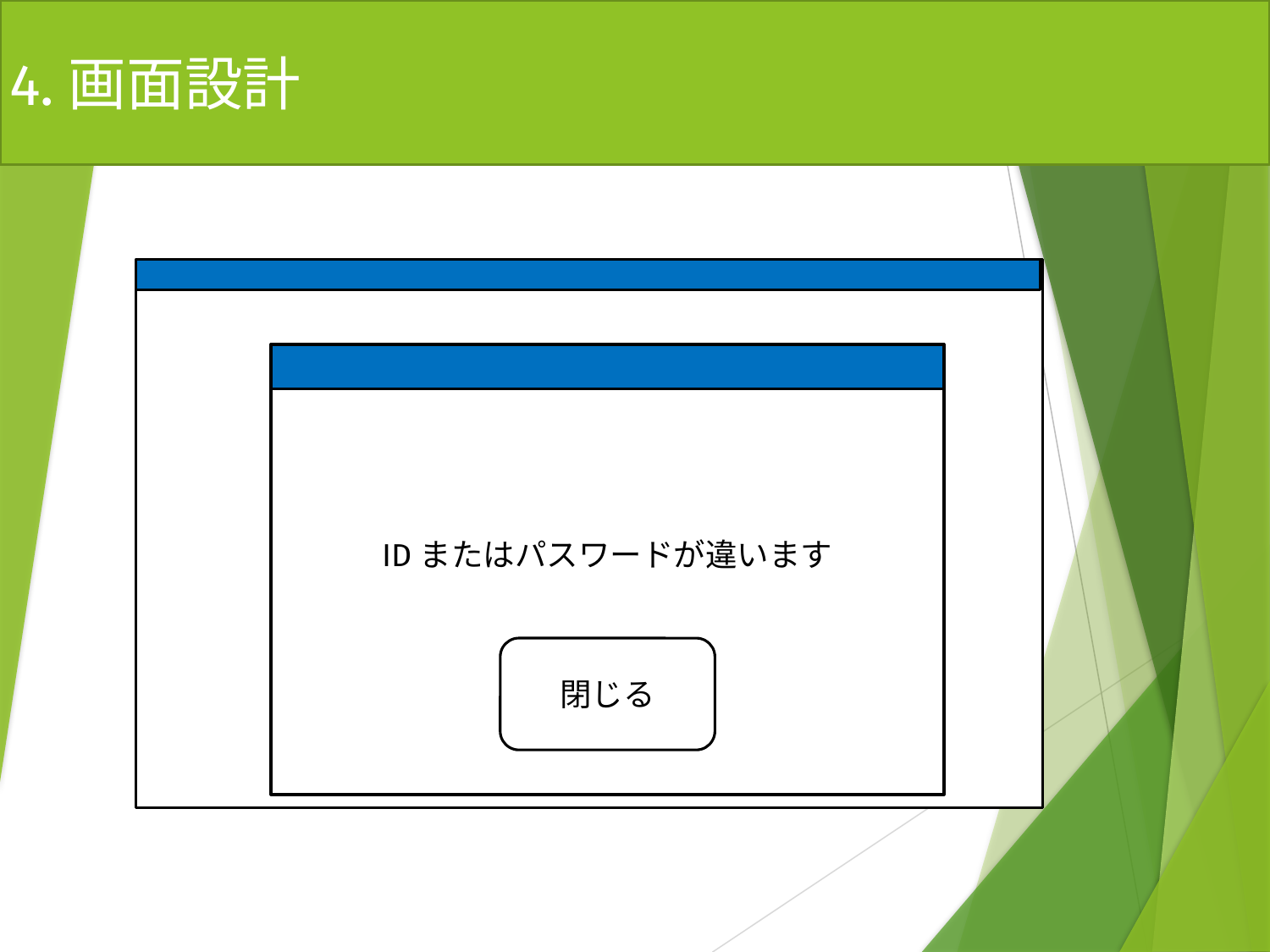

4.画面設計

管理者ログイン

IDまたはパスワードが違います

IDとパスワードを入力して下さい。
ID
ｖ
パスワード
ｖ
閉じる
ログイン